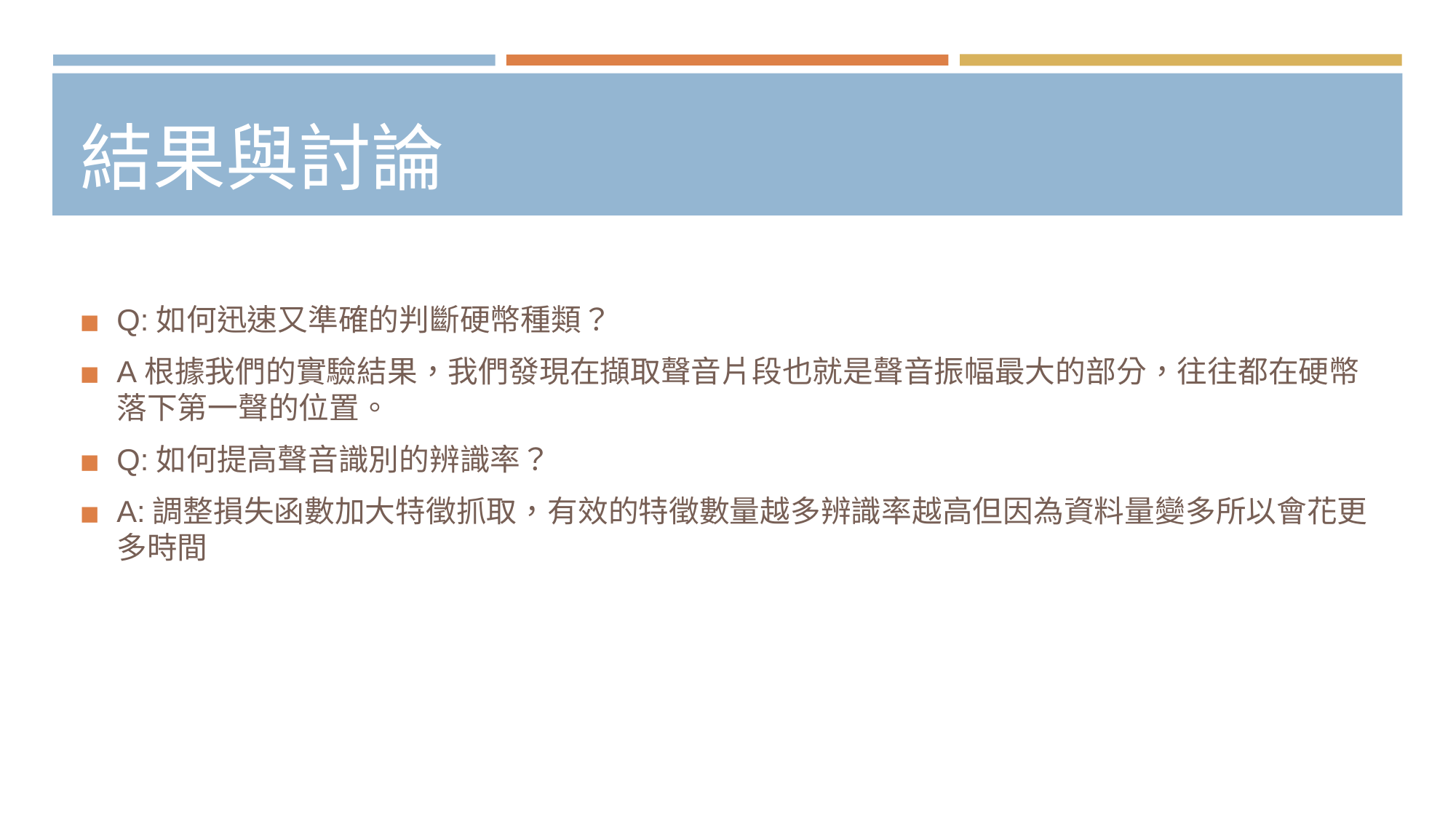

# 結果與討論
Q:如何迅速又準確的判斷硬幣種類？
A根據我們的實驗結果，我們發現在擷取聲音片段也就是聲音振幅最大的部分，往往都在硬幣落下第一聲的位置。
Q:如何提高聲音識別的辨識率？
A:調整損失函數加大特徵抓取，有效的特徵數量越多辨識率越高但因為資料量變多所以會花更多時間